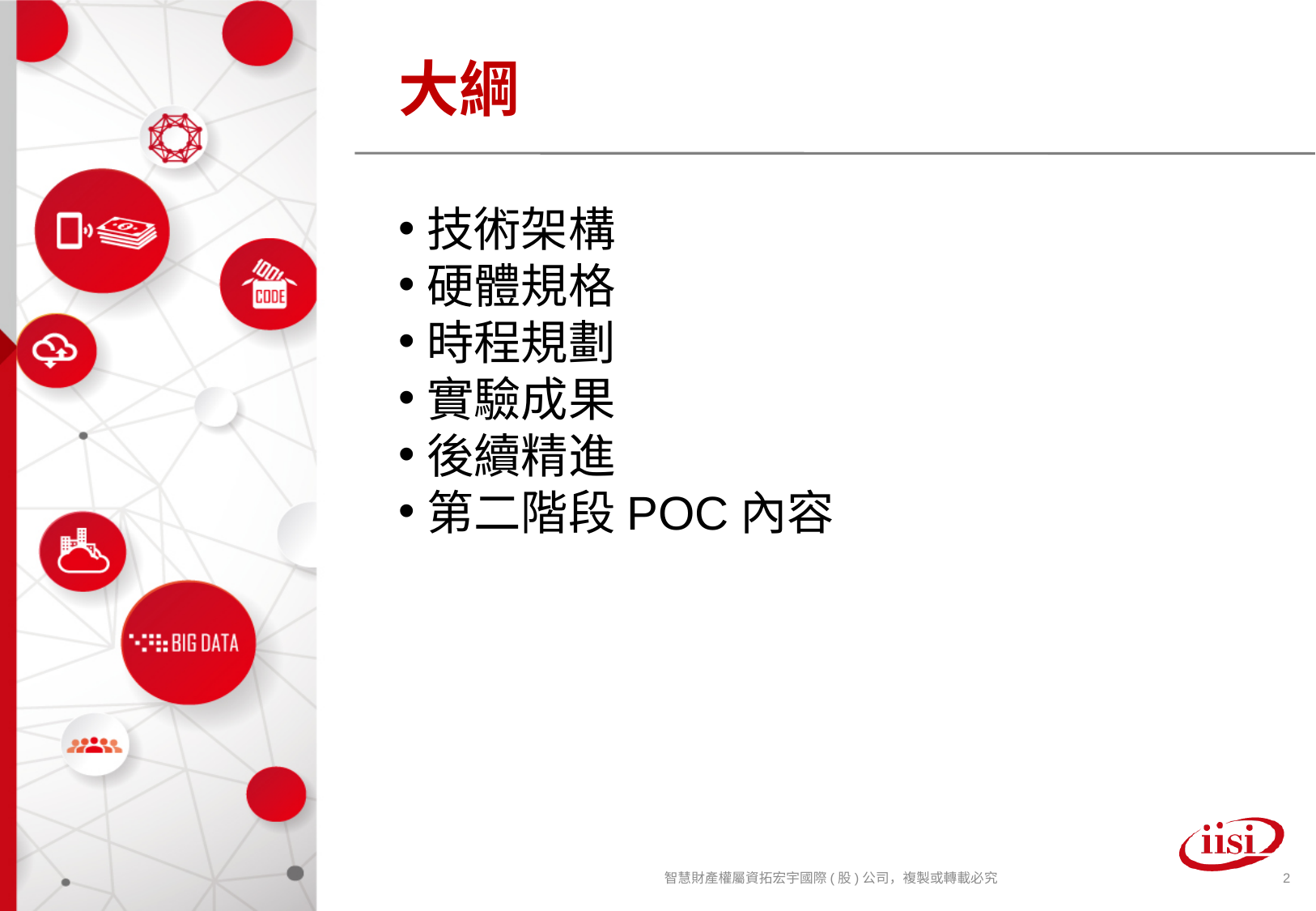

大綱
技術架構
硬體規格
時程規劃
實驗成果
後續精進
第二階段POC內容
智慧財產權屬資拓宏宇國際(股)公司，複製或轉載必究
2